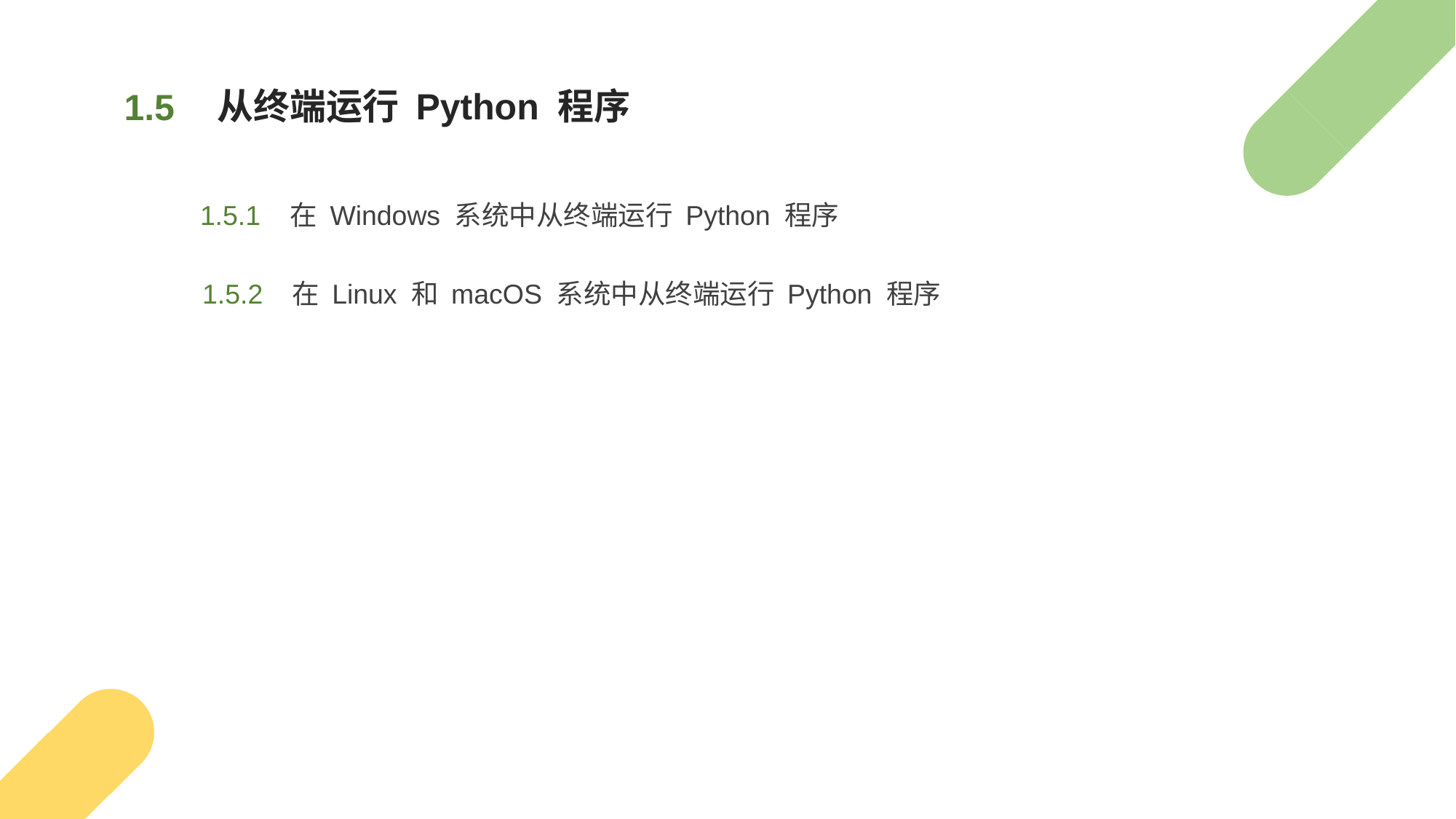

# 从终端运行 Python 程序
1.5
1.5.1
在 Windows 系统中从终端运行 Python 程序
1.5.2
在 Linux 和 macOS 系统中从终端运行 Python 程序